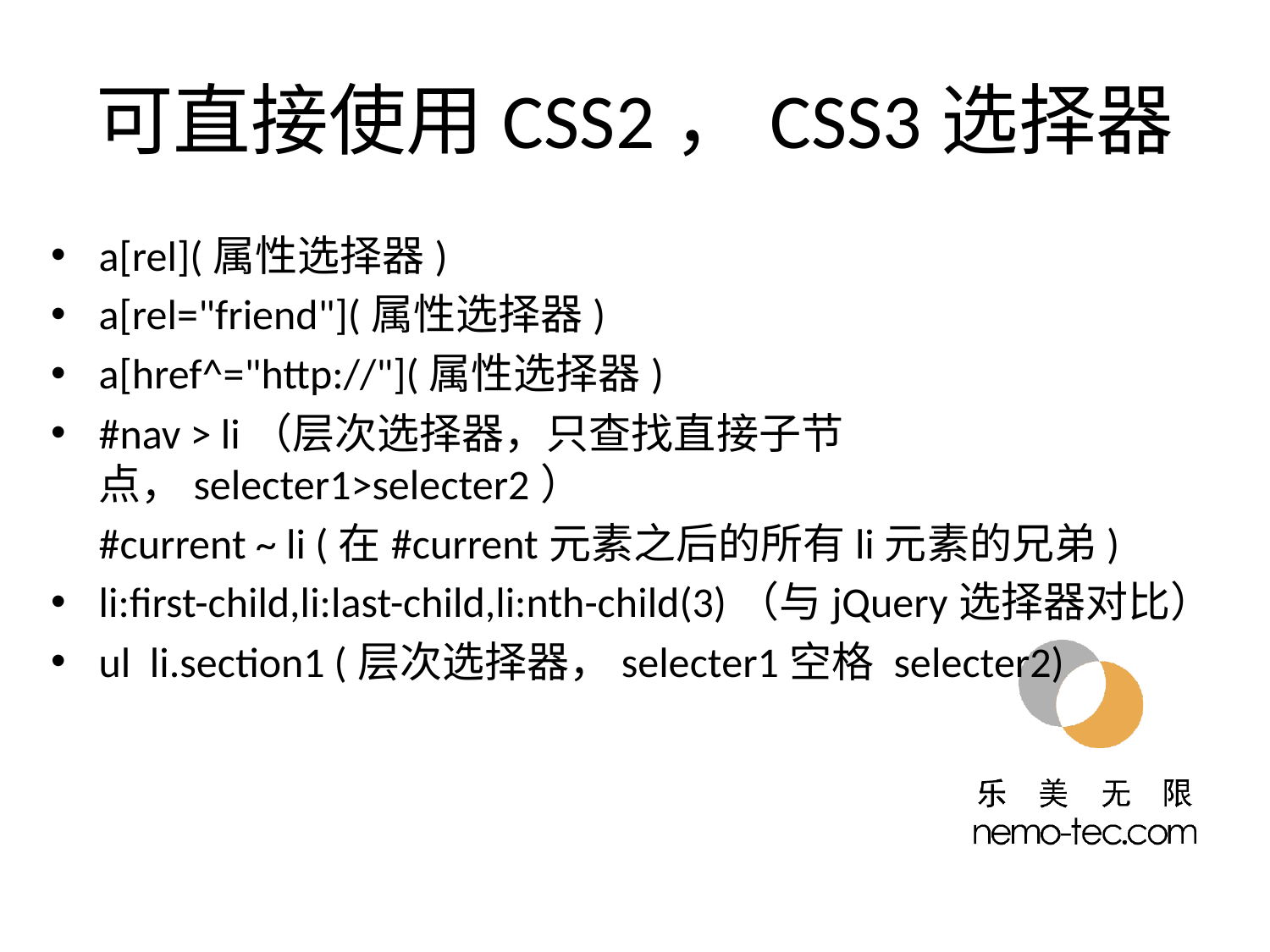

# 可直接使用CSS2，CSS3选择器
a[rel](属性选择器)
a[rel="friend"](属性选择器)
a[href^="http://"](属性选择器)
#nav > li（层次选择器，只查找直接子节点，selecter1>selecter2）
     #current ~ li (在#current元素之后的所有li元素的兄弟)
li:first-child,li:last-child,li:nth-child(3)（与jQuery选择器对比）
ul  li.section1 (层次选择器，selecter1空格 selecter2)